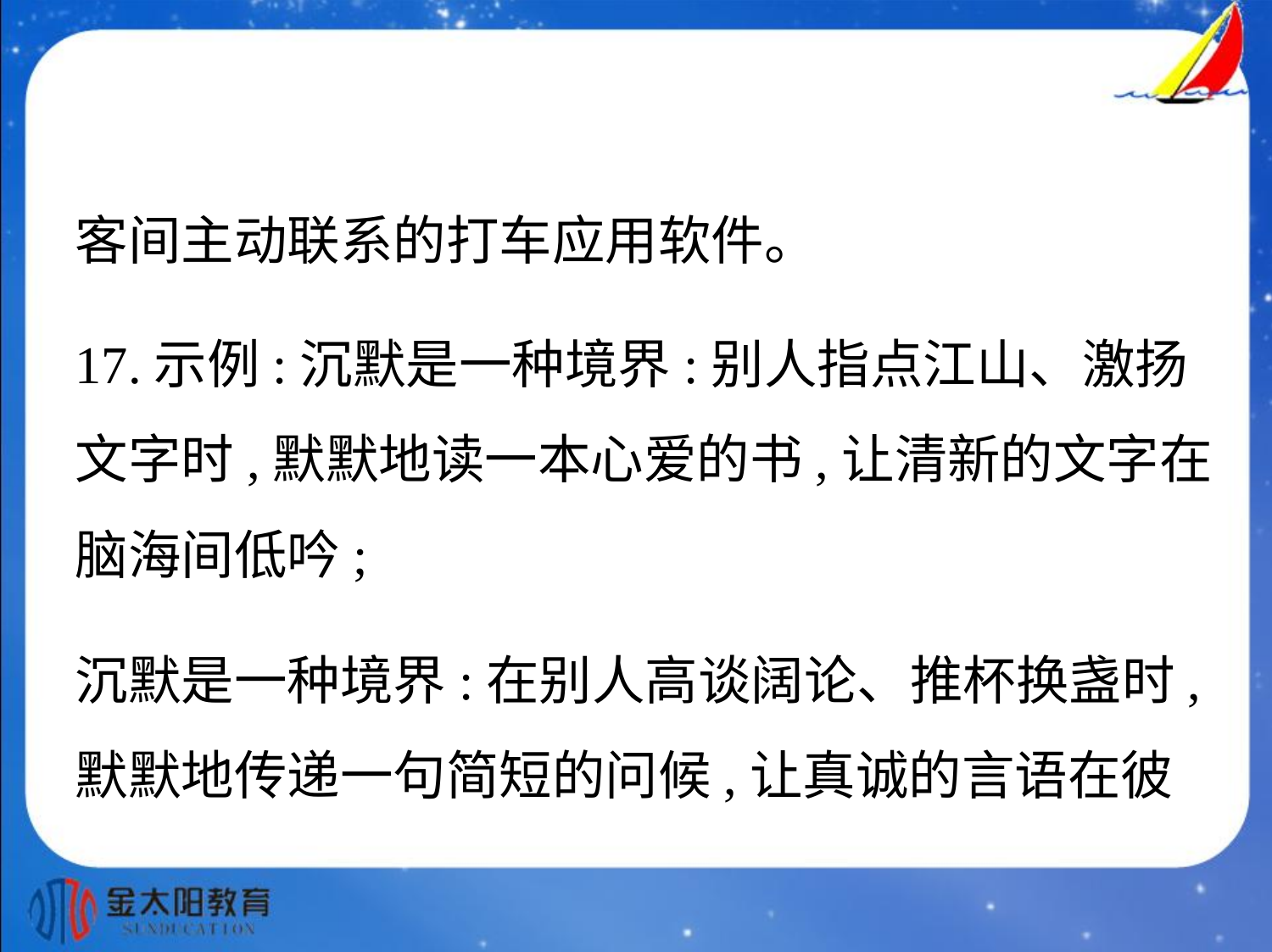

客间主动联系的打车应用软件。
17.示例:沉默是一种境界:别人指点江山、激扬
文字时,默默地读一本心爱的书,让清新的文字在
脑海间低吟;
沉默是一种境界:在别人高谈阔论、推杯换盏时,
默默地传递一句简短的问候,让真诚的言语在彼